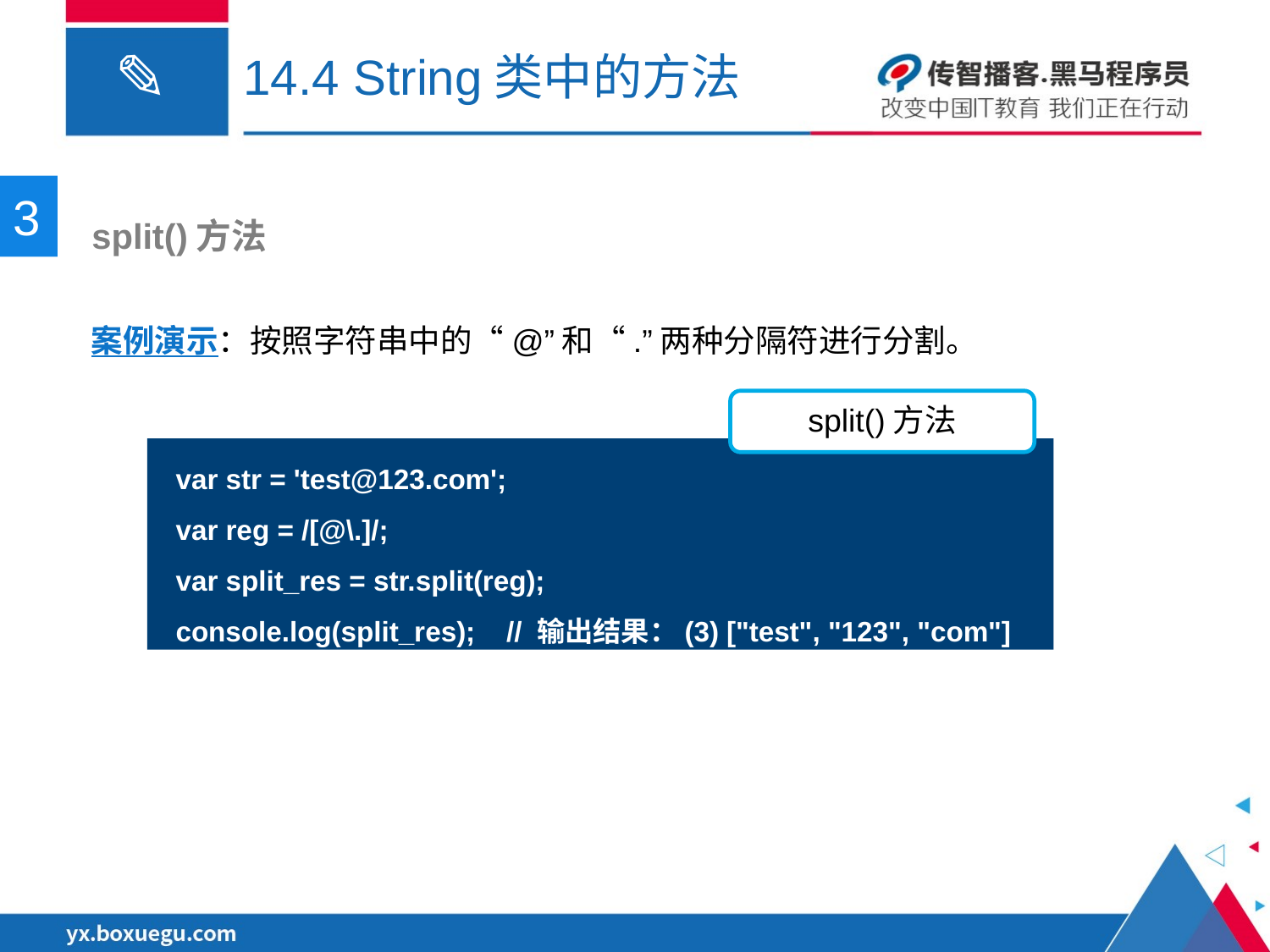

# 14.4 String类中的方法

3
  split()方法
案例演示：按照字符串中的“@”和“.”两种分隔符进行分割。
split()方法

var str = 'test@123.com';
var reg = /[@\.]/;
var split_res = str.split(reg);
console.log(split_res);    // 输出结果：(3) ["test", "123", "com"]